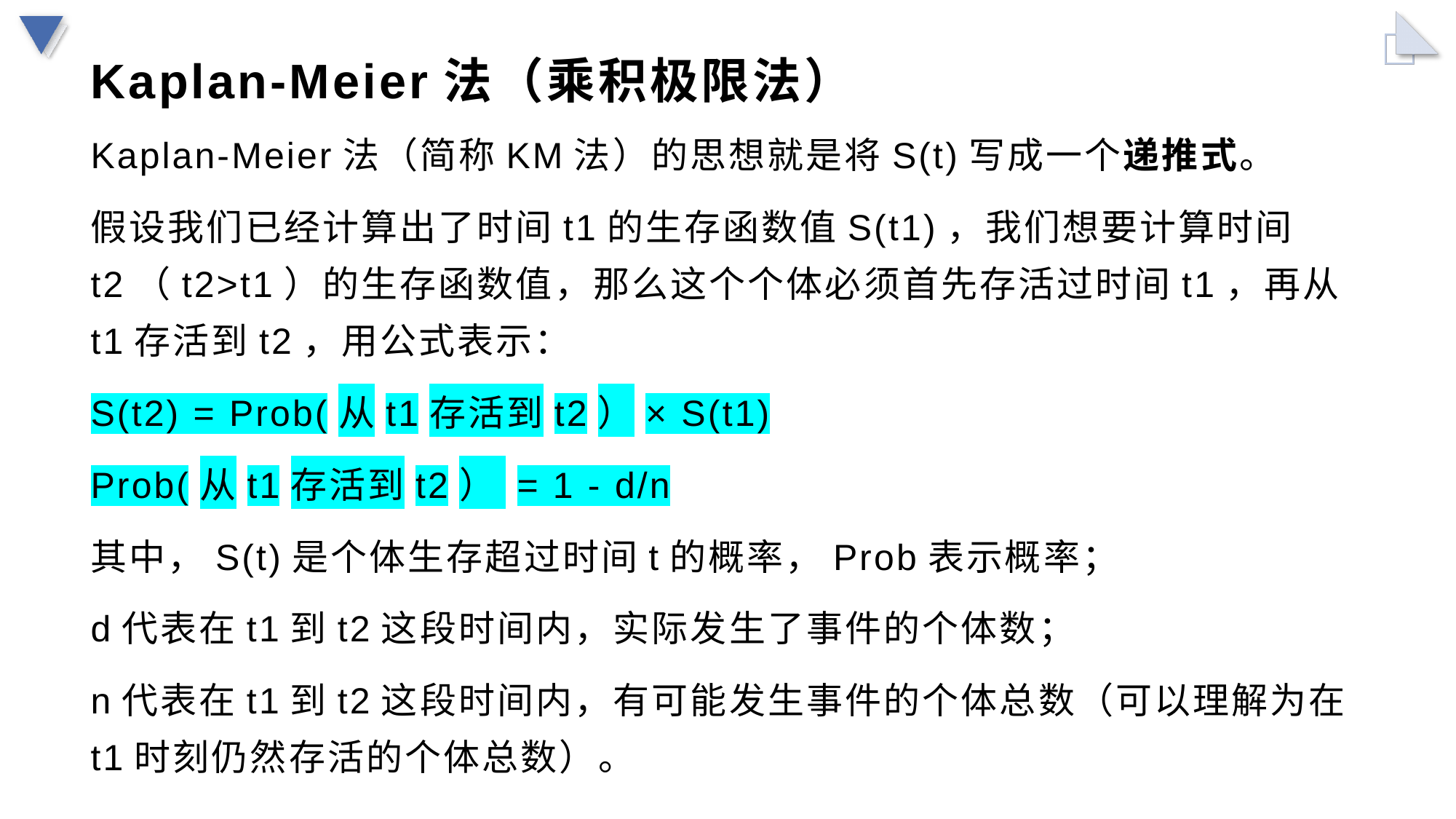

# Kaplan-Meier法（乘积极限法）
Kaplan-Meier法（简称KM法）的思想就是将S(t)写成一个递推式。
假设我们已经计算出了时间t1的生存函数值S(t1)，我们想要计算时间t2（t2>t1）的生存函数值，那么这个个体必须首先存活过时间t1，再从t1存活到t2，用公式表示：
S(t2) = Prob(从t1存活到t2）× S(t1)
Prob(从t1存活到t2） = 1 - d/n
其中，S(t)是个体生存超过时间t的概率，Prob表示概率；
d代表在t1到t2这段时间内，实际发生了事件的个体数；
n代表在t1到t2这段时间内，有可能发生事件的个体总数（可以理解为在t1时刻仍然存活的个体总数）。